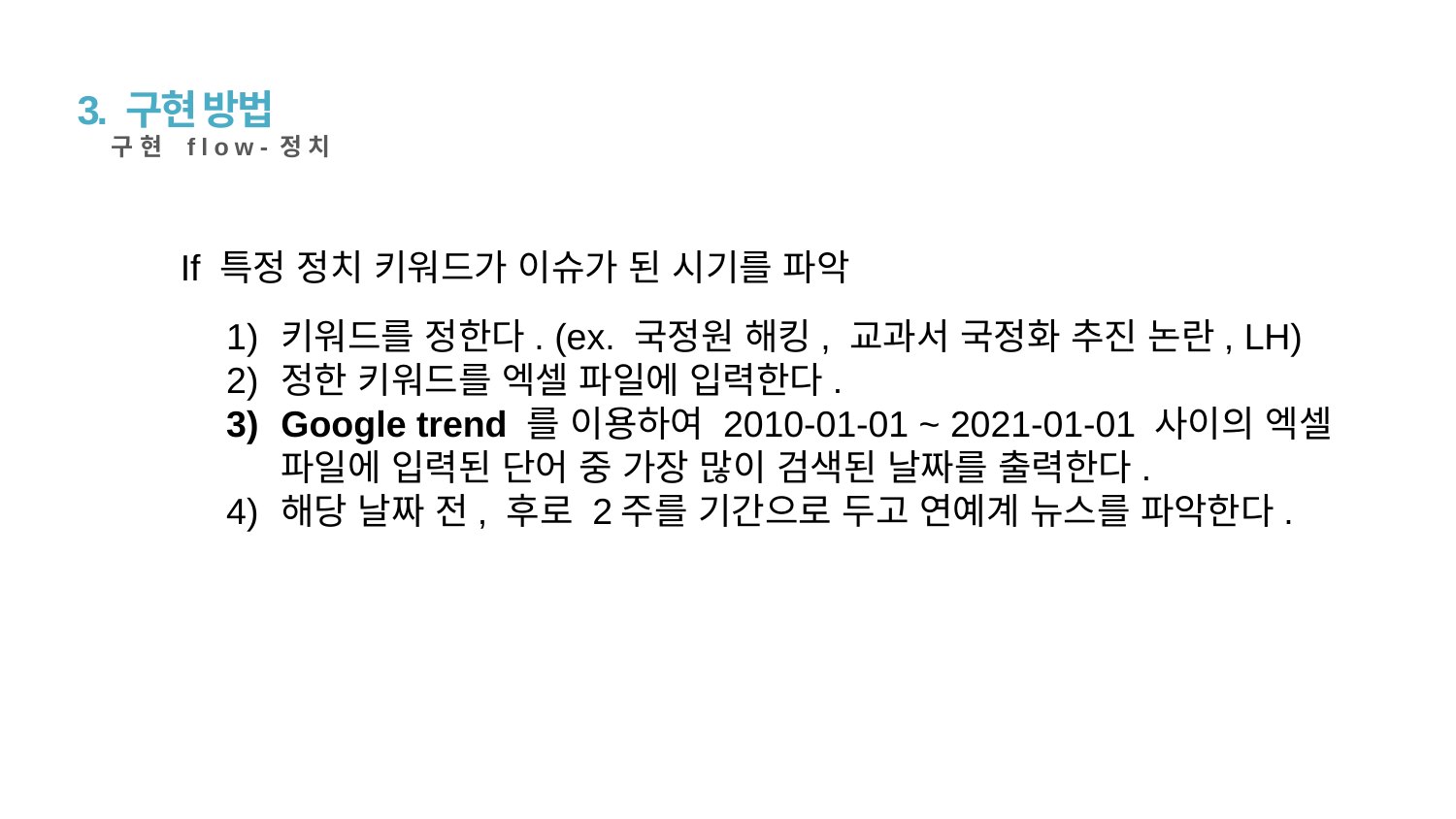

3. 구현 방법
구현 flow-정치
If 특정 정치 키워드가 이슈가 된 시기를 파악
키워드를 정한다. (ex. 국정원 해킹, 교과서 국정화 추진 논란, LH)
정한 키워드를 엑셀 파일에 입력한다.
Google trend 를 이용하여 2010-01-01 ~ 2021-01-01 사이의 엑셀 파일에 입력된 단어 중 가장 많이 검색된 날짜를 출력한다.
해당 날짜 전, 후로 2주를 기간으로 두고 연예계 뉴스를 파악한다.